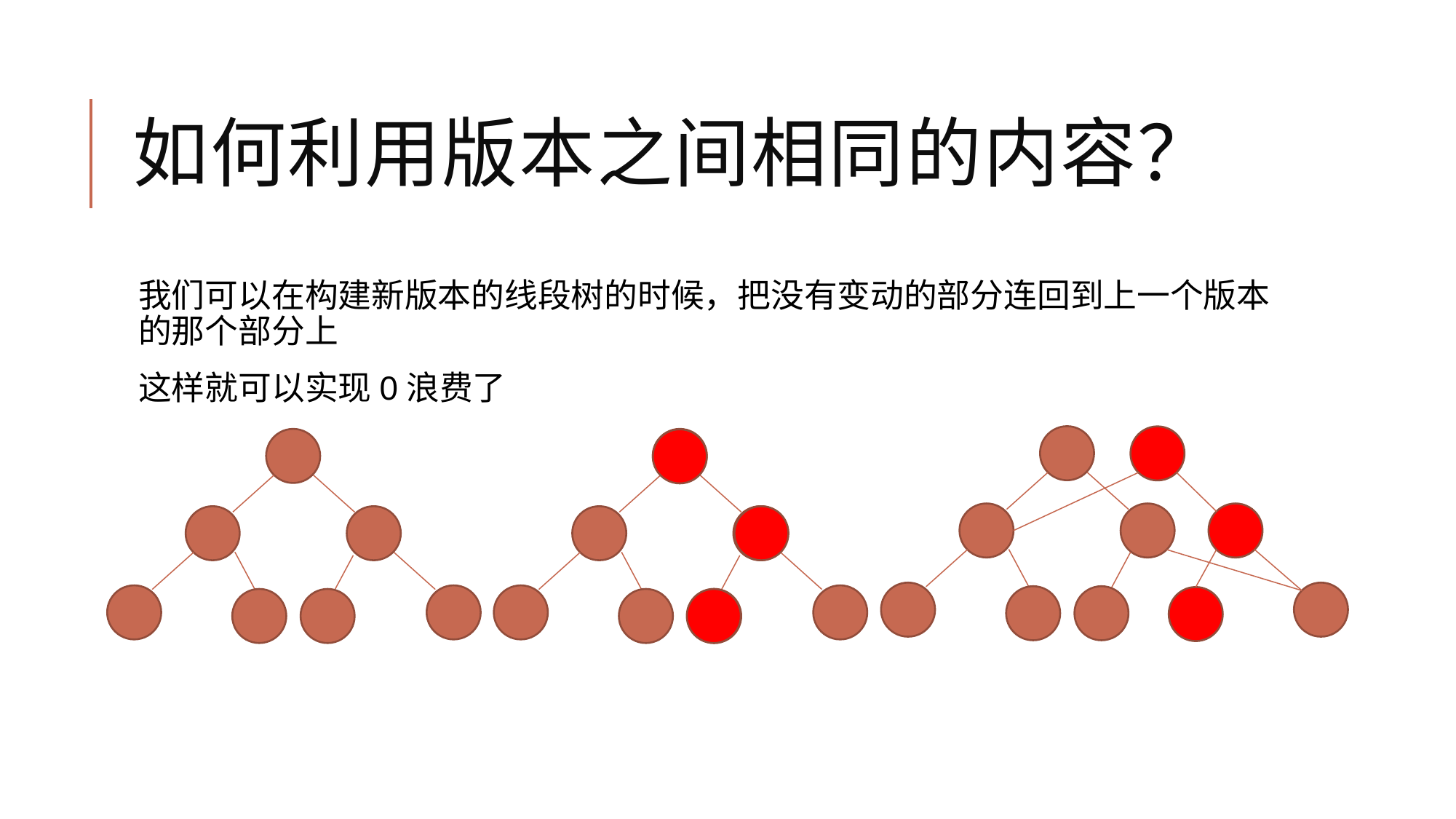

# 如何利用版本之间相同的内容？
我们可以在构建新版本的线段树的时候，把没有变动的部分连回到上一个版本的那个部分上
这样就可以实现0浪费了